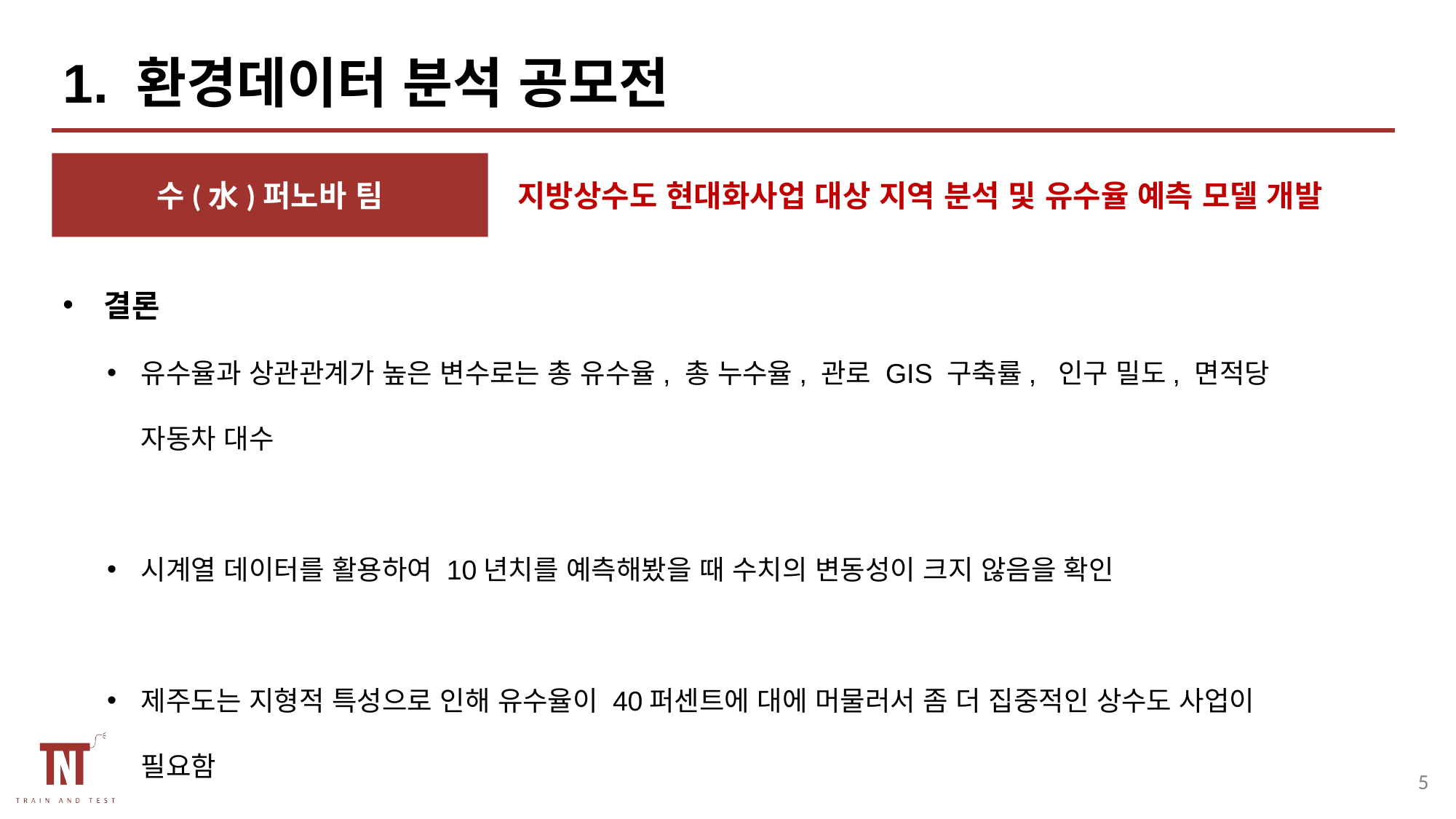

# 1. 환경데이터 분석 공모전
수(水)퍼노바 팀
지방상수도 현대화사업 대상 지역 분석 및 유수율 예측 모델 개발
결론

유수율과 상관관계가 높은 변수로는 총 유수율, 총 누수율, 관로 GIS 구축률,  인구 밀도, 면적당 자동차 대수

시계열 데이터를 활용하여 10년치를 예측해봤을 때 수치의 변동성이 크지 않음을 확인

제주도는 지형적 특성으로 인해 유수율이 40퍼센트에 대에 머물러서 좀 더 집중적인 상수도 사업이 필요함

5